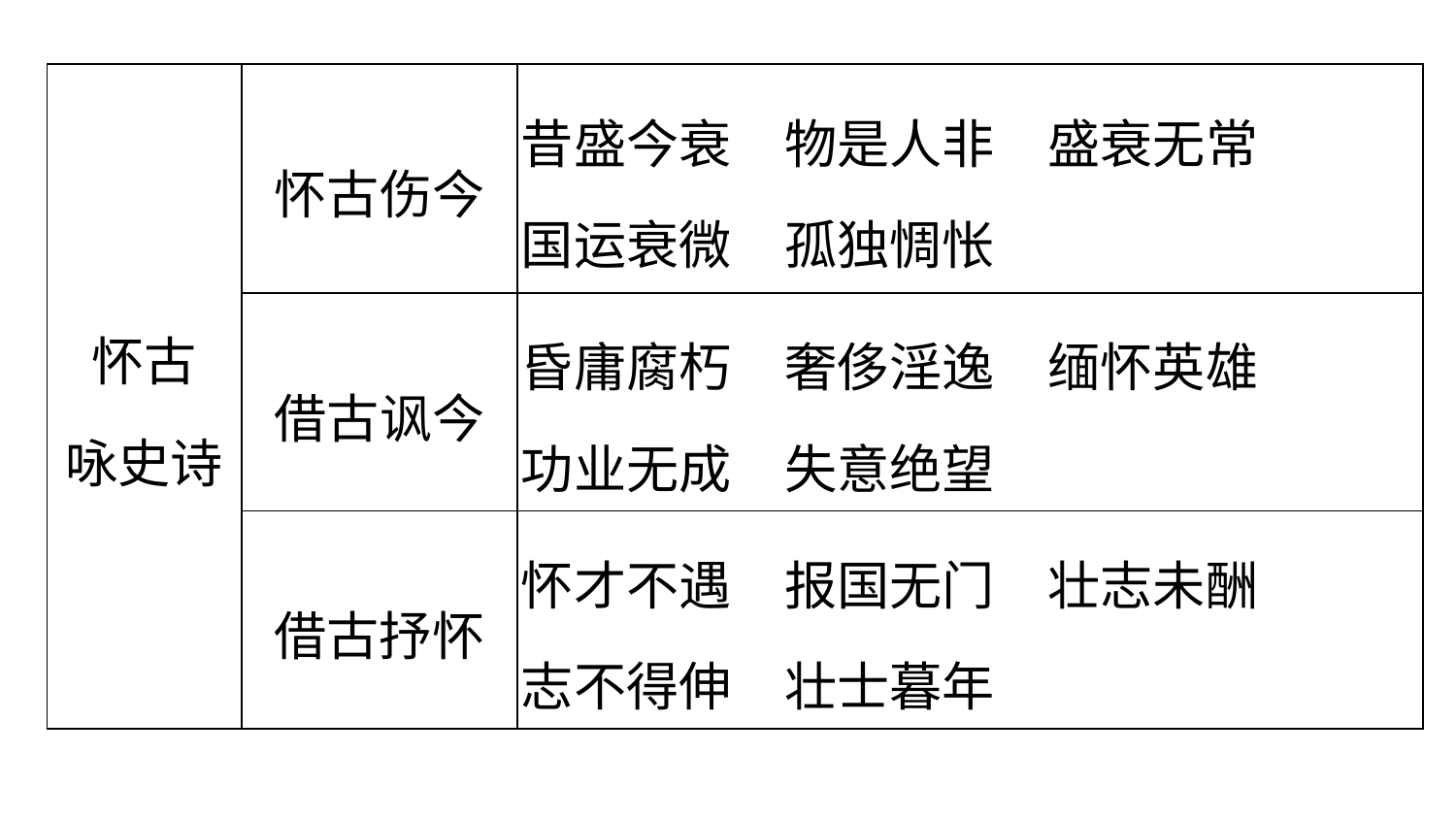

| 怀古 咏史诗 | 怀古伤今 | 昔盛今衰　物是人非　盛衰无常 国运衰微　孤独惆怅 |
| --- | --- | --- |
|  | 借古讽今 | 昏庸腐朽　奢侈淫逸　缅怀英雄 功业无成　失意绝望 |
|  | 借古抒怀 | 怀才不遇　报国无门　壮志未酬 志不得伸　壮士暮年 |